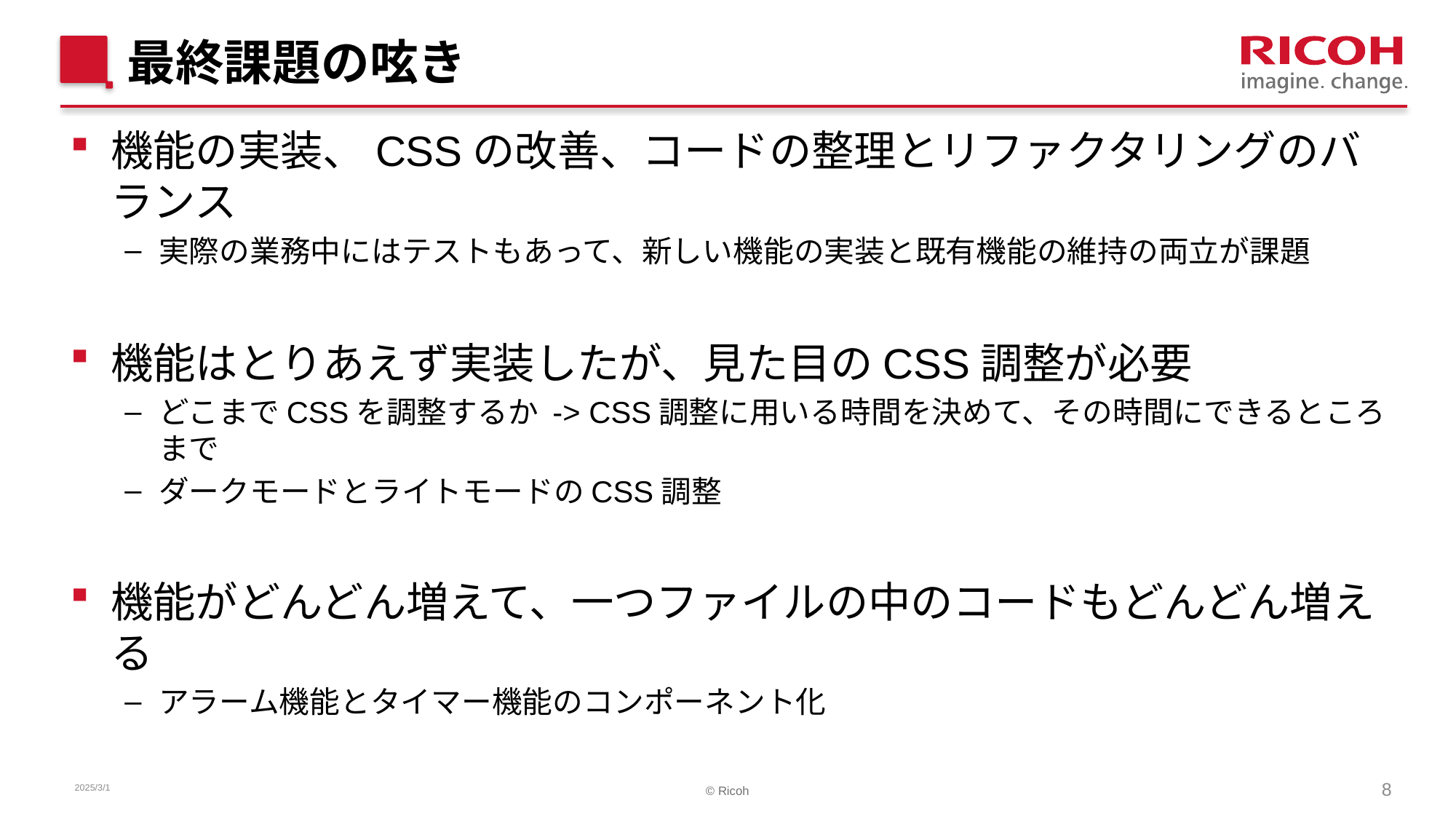

# 最終課題の呟き
機能の実装、CSSの改善、コードの整理とリファクタリングのバランス
実際の業務中にはテストもあって、新しい機能の実装と既有機能の維持の両立が課題

機能はとりあえず実装したが、見た目のCSS調整が必要
どこまでCSSを調整するか -> CSS調整に用いる時間を決めて、その時間にできるところまで
ダークモードとライトモードのCSS調整

機能がどんどん増えて、一つファイルの中のコードもどんどん増える
アラーム機能とタイマー機能のコンポーネント化
2025/3/1
8